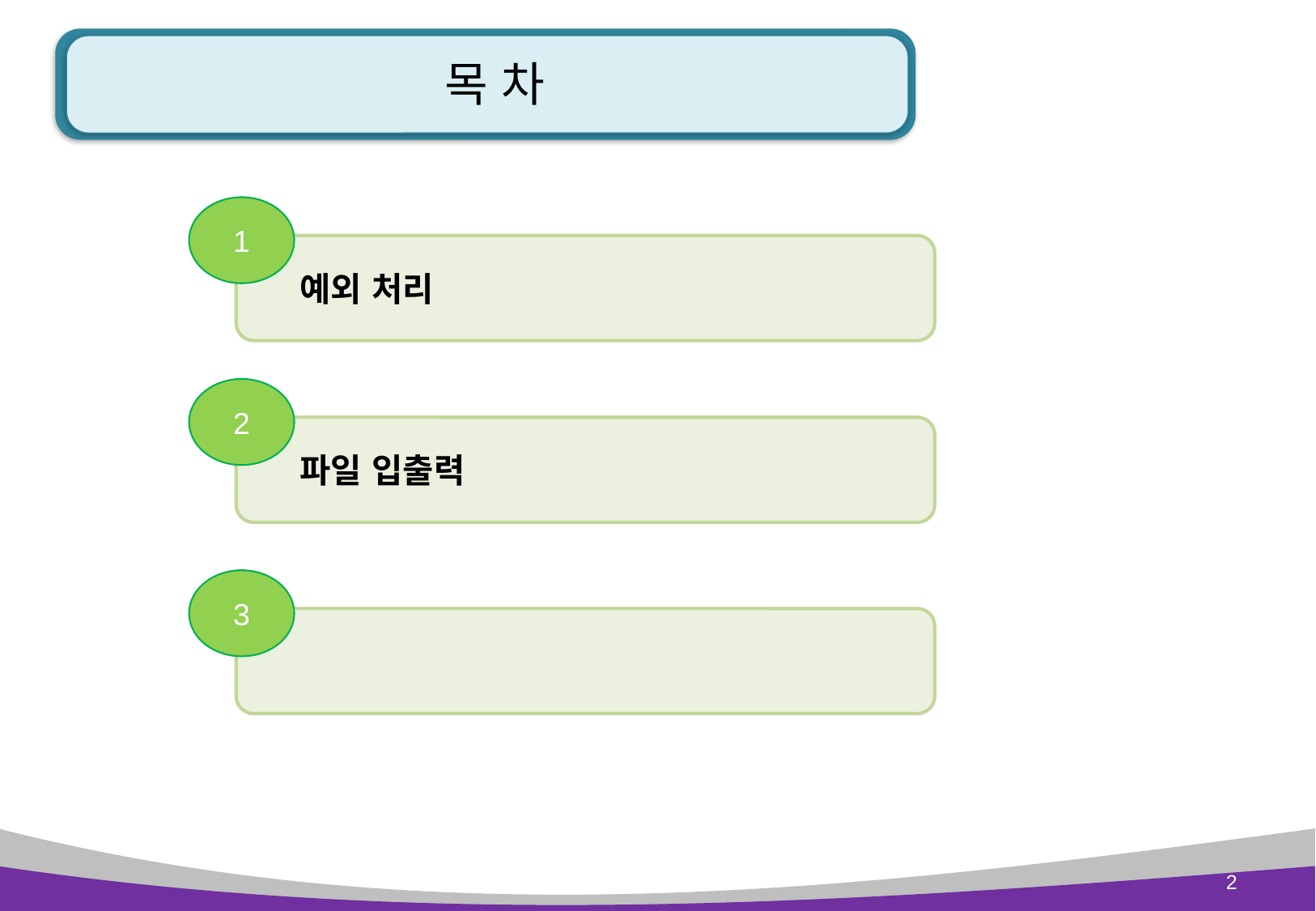

# 목 차
1
     예외 처리
2
     파일 입출력
3

2